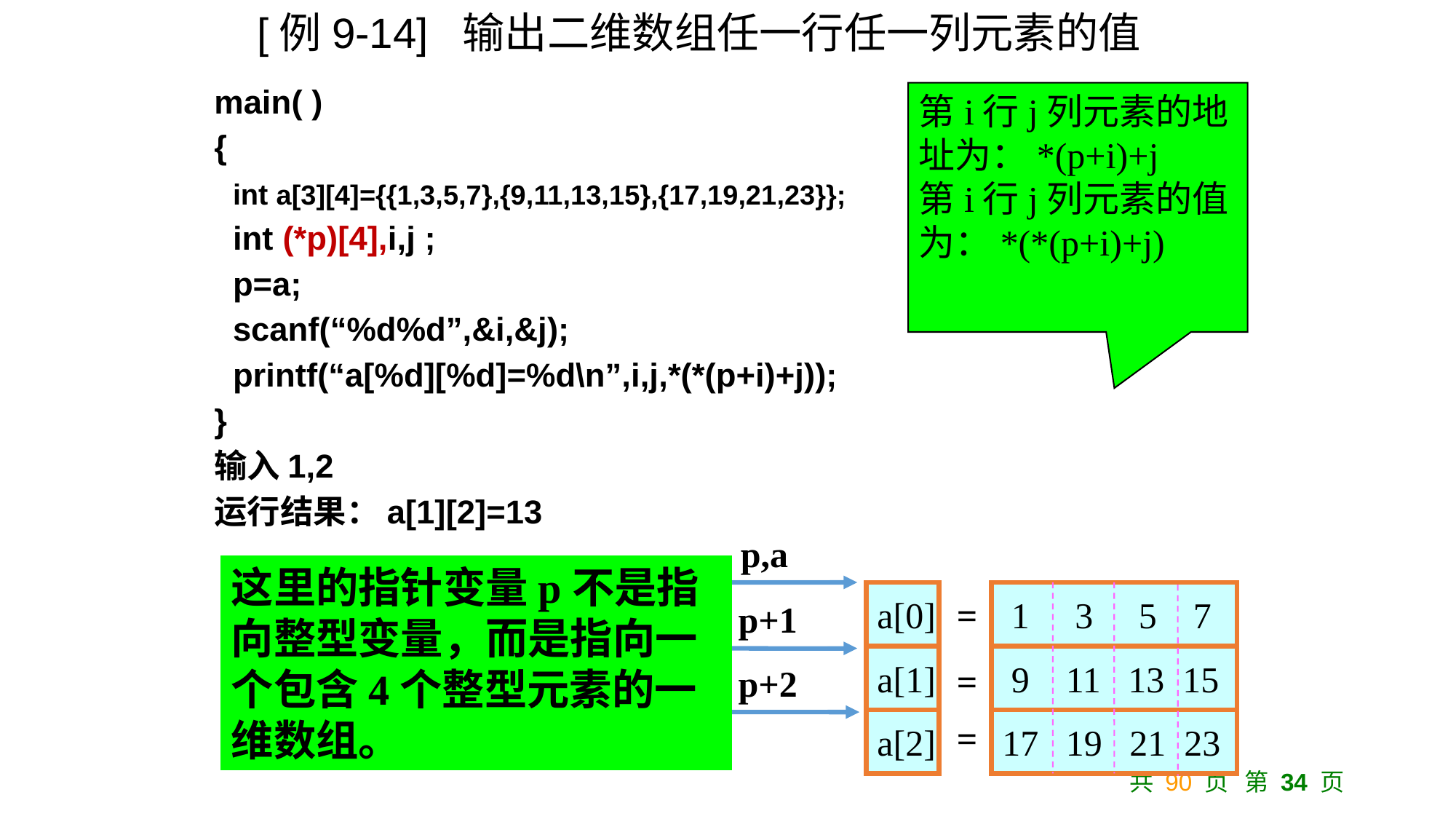

# [例9-14]  输出二维数组任一行任一列元素的值
main( )
{
  int a[3][4]={{1,3,5,7},{9,11,13,15},{17,19,21,23}};
  int (*p)[4],i,j ;
  p=a;
  scanf(“%d%d”,&i,&j);
  printf(“a[%d][%d]=%d\n”,i,j,*(*(p+i)+j));
}
输入1,2
运行结果：a[1][2]=13
第i行j列元素的地址为：*(p+i)+j
第i行j列元素的值为：*(*(p+i)+j)

p,a

a[0]
 1     3     5    7

=
p+1
a[1]
 9    11   13  15

=
p+2
a[2]
=
17   19   21  23

这里的指针变量p不是指向整型变量，而是指向一个包含4个整型元素的一维数组。
共 90 页   第 34 页